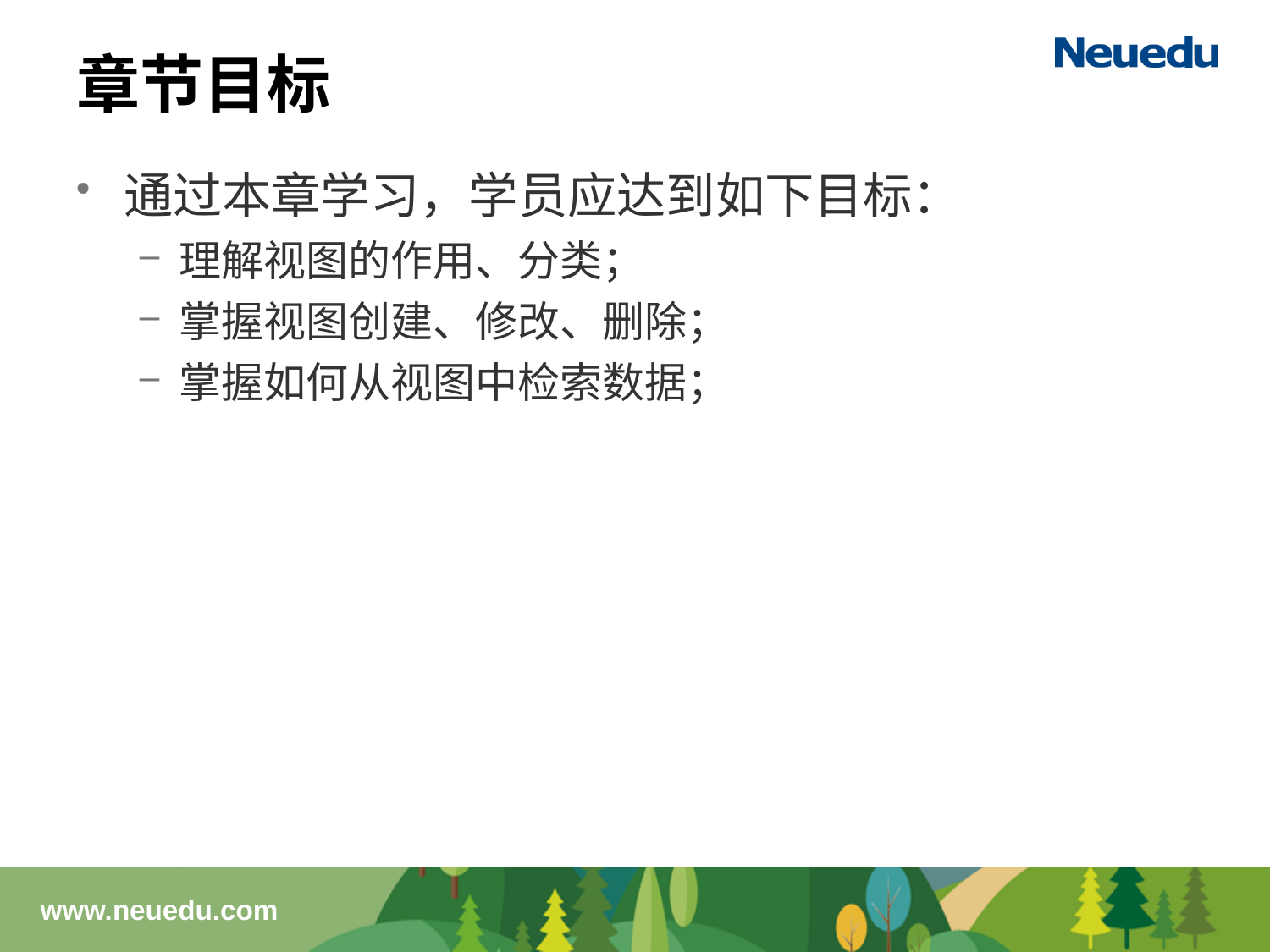

# 章节目标
通过本章学习，学员应达到如下目标：
理解视图的作用、分类；
掌握视图创建、修改、删除；
掌握如何从视图中检索数据；